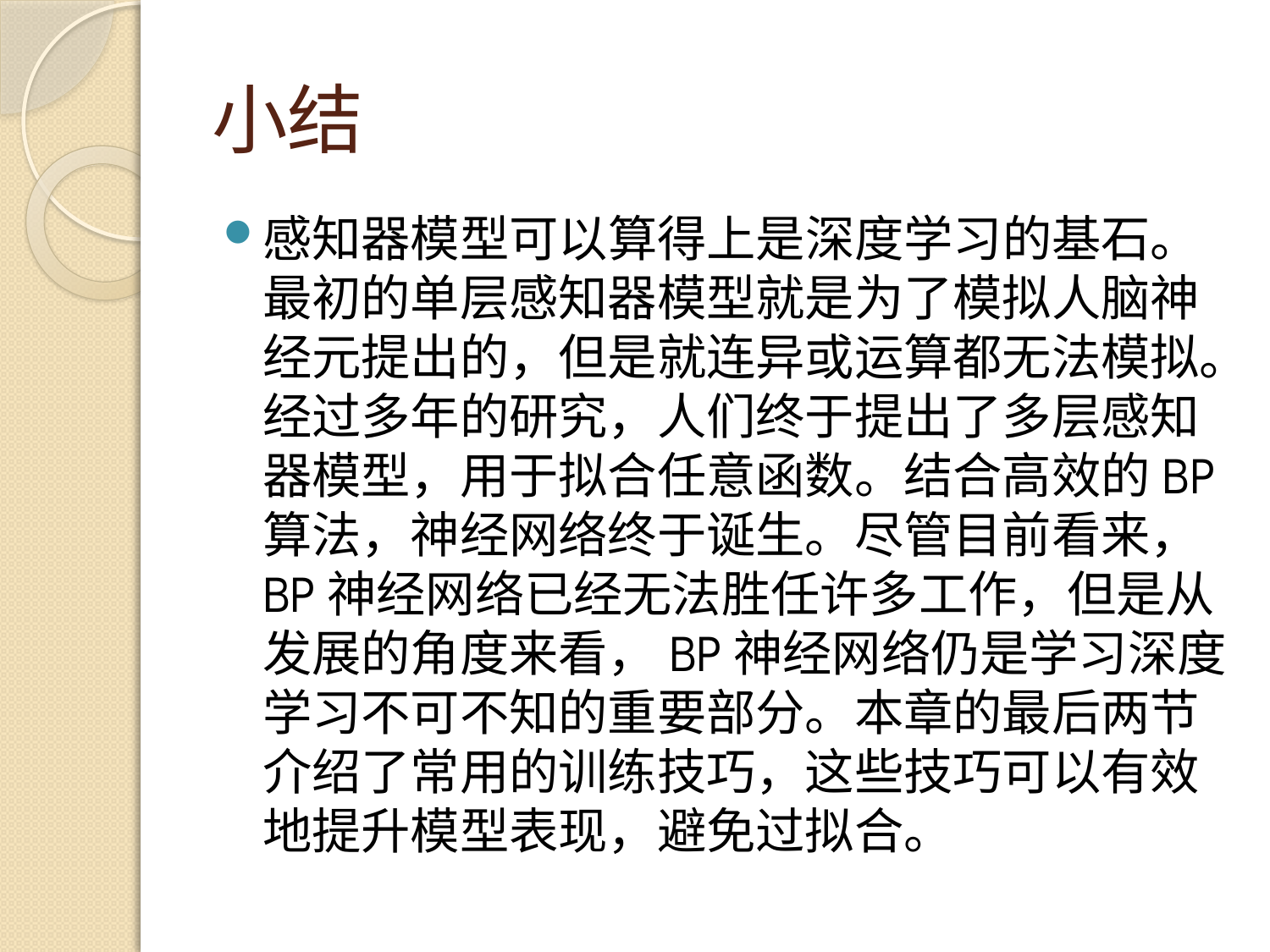

# 小结
感知器模型可以算得上是深度学习的基石。最初的单层感知器模型就是为了模拟人脑神经元提出的，但是就连异或运算都无法模拟。经过多年的研究，人们终于提出了多层感知器模型，用于拟合任意函数。结合高效的BP算法，神经网络终于诞生。尽管目前看来，BP神经网络已经无法胜任许多工作，但是从发展的角度来看，BP神经网络仍是学习深度学习不可不知的重要部分。本章的最后两节介绍了常用的训练技巧，这些技巧可以有效地提升模型表现，避免过拟合。